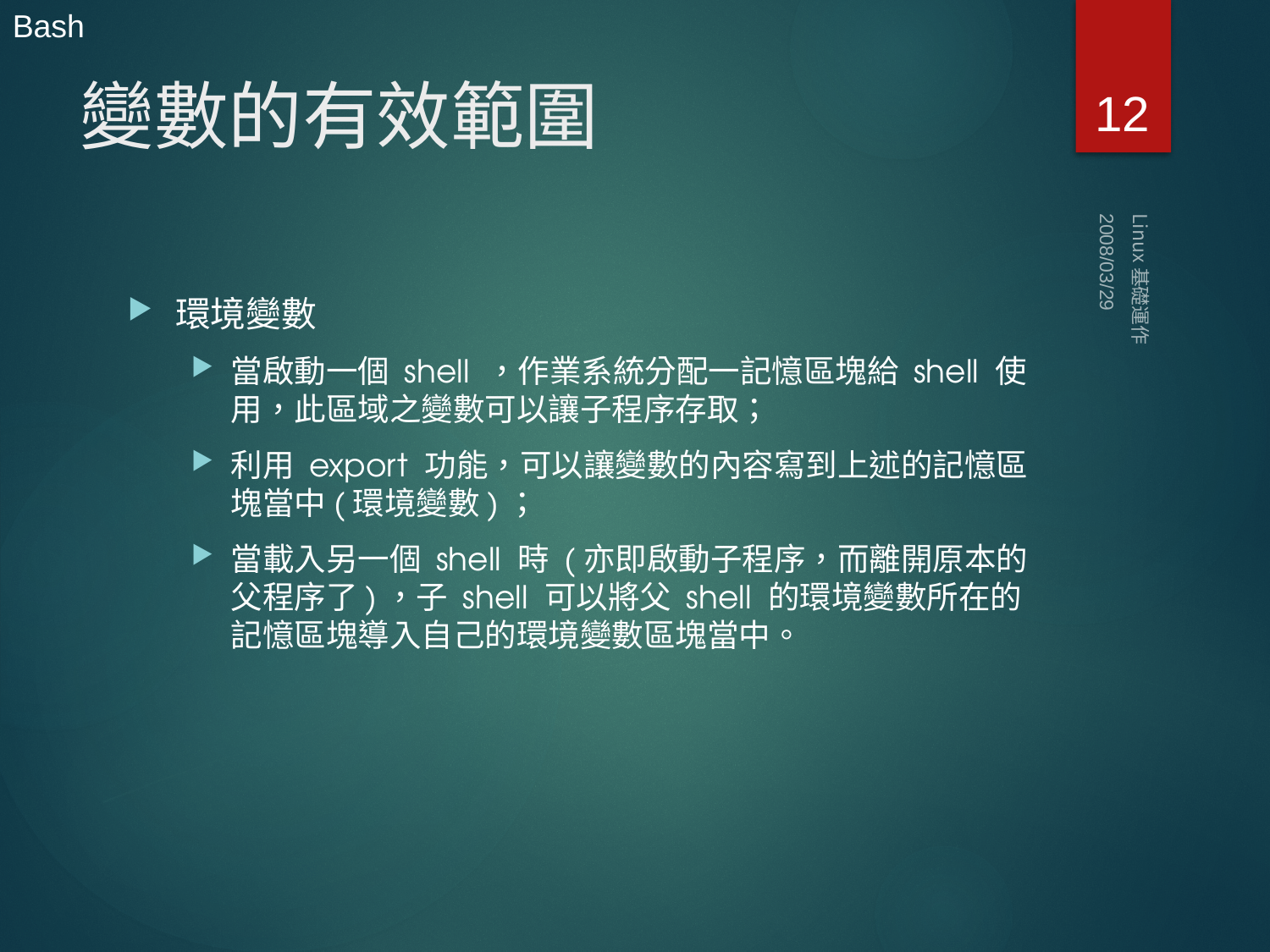

Bash
12
# 變數的有效範圍
2008/03/29
環境變數
當啟動一個 shell ，作業系統分配一記憶區塊給 shell 使用，此區域之變數可以讓子程序存取；
利用 export 功能，可以讓變數的內容寫到上述的記憶區塊當中(環境變數)；
當載入另一個 shell 時 (亦即啟動子程序，而離開原本的父程序了)，子 shell 可以將父 shell 的環境變數所在的記憶區塊導入自己的環境變數區塊當中。
Linux 基礎運作